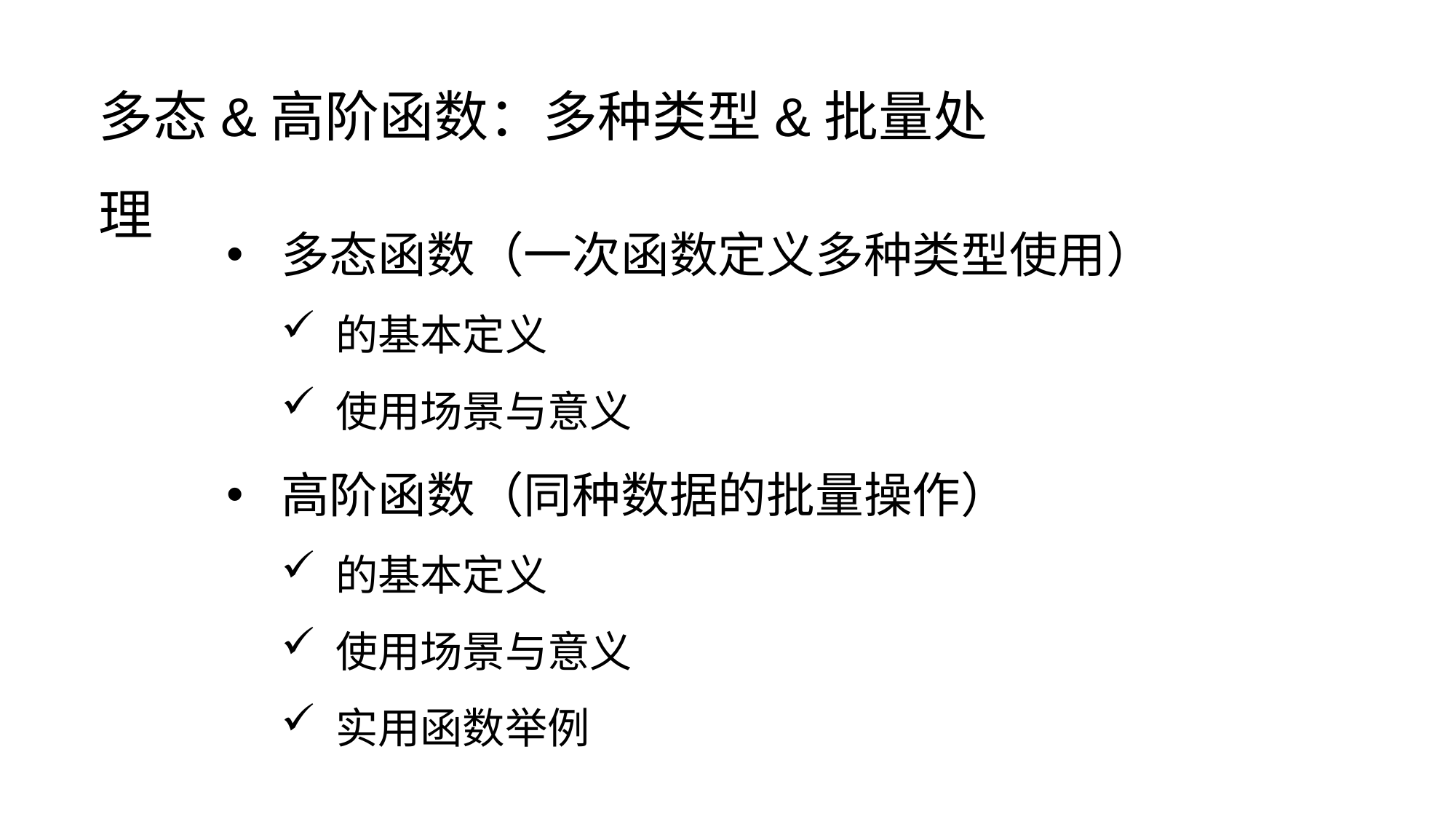

多态&高阶函数：多种类型&批量处理
多态函数（一次函数定义多种类型使用）
的基本定义
使用场景与意义
高阶函数（同种数据的批量操作）
的基本定义
使用场景与意义
实用函数举例